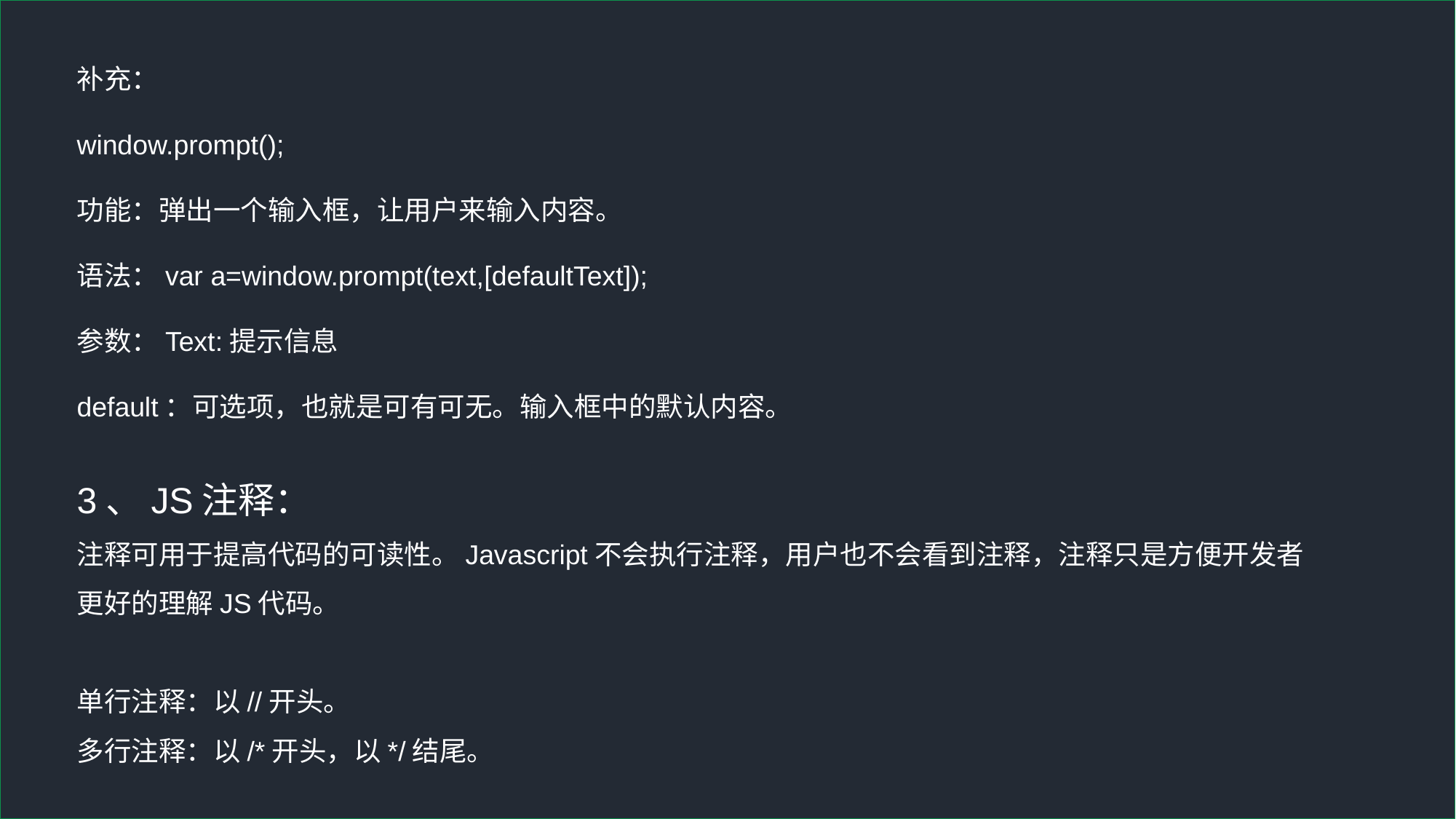

ss

补充：

window.prompt();

功能：弹出一个输入框，让用户来输入内容。

语法：var a=window.prompt(text,[defaultText]);

参数：Text:提示信息

default：可选项，也就是可有可无。输入框中的默认内容。

3、JS注释：
注释可用于提高代码的可读性。Javascript不会执行注释，用户也不会看到注释，注释只是方便开发者更好的理解JS代码。

单行注释：以//开头。
多行注释：以/*开头，以*/结尾。